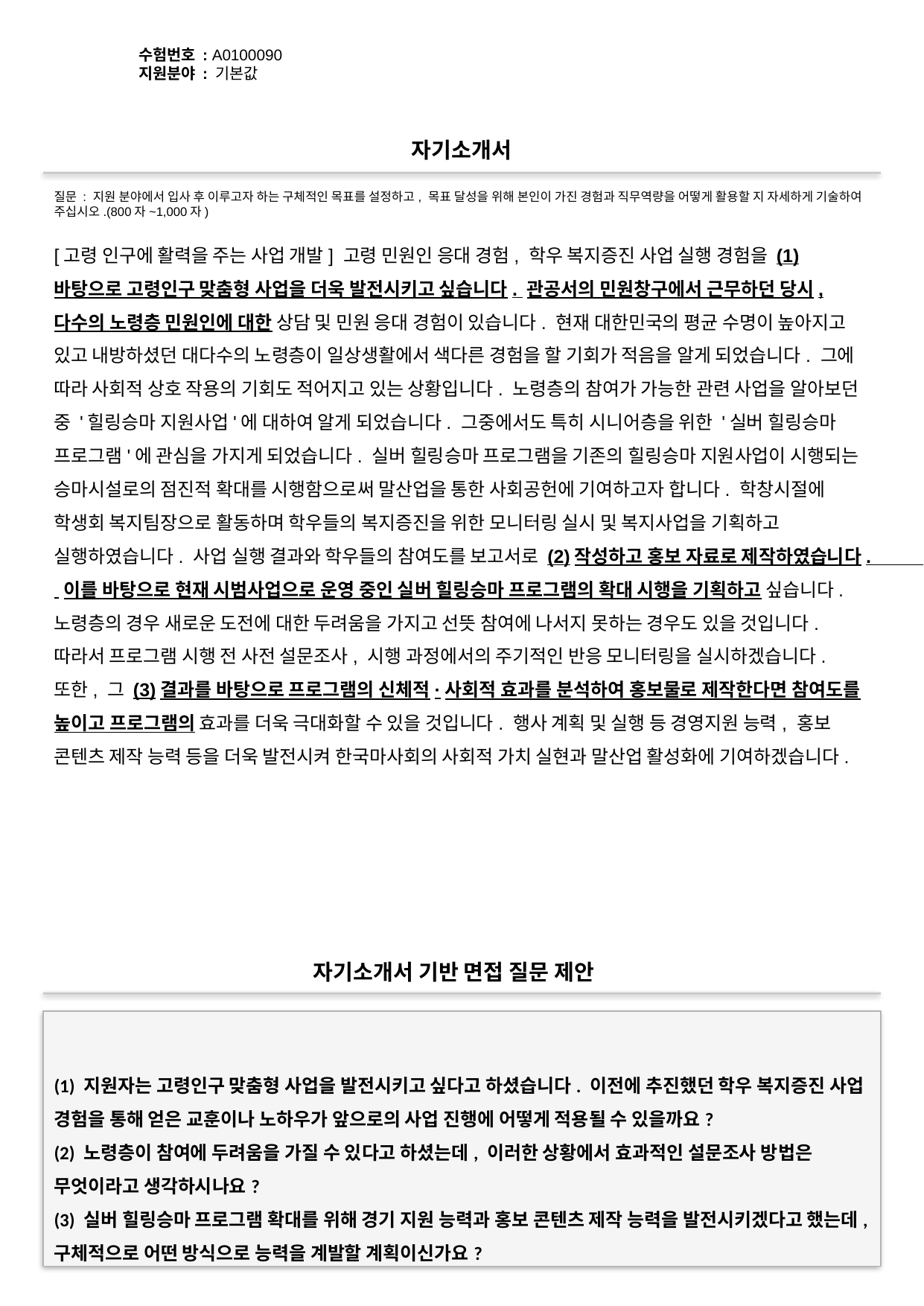

수험번호 : A0100090
지원분야 : 기본값
#

자기소개서

질문 : 지원 분야에서 입사 후 이루고자 하는 구체적인 목표를 설정하고, 목표 달성을 위해 본인이 가진 경험과 직무역량을 어떻게 활용할 지 자세하게 기술하여 주십시오.(800자~1,000자)

[고령 인구에 활력을 주는 사업 개발] 고령 민원인 응대 경험, 학우 복지증진 사업 실행 경험을 (1)바탕으로 고령인구 맞춤형 사업을 더욱 발전시키고 싶습니다. 관공서의 민원창구에서 근무하던 당시, 다수의 노령층 민원인에 대한 상담 및 민원 응대 경험이 있습니다. 현재 대한민국의 평균 수명이 높아지고 있고 내방하셨던 대다수의 노령층이 일상생활에서 색다른 경험을 할 기회가 적음을 알게 되었습니다. 그에 따라 사회적 상호 작용의 기회도 적어지고 있는 상황입니다. 노령층의 참여가 가능한 관련 사업을 알아보던 중 '힐링승마 지원사업'에 대하여 알게 되었습니다. 그중에서도 특히 시니어층을 위한 '실버 힐링승마 프로그램'에 관심을 가지게 되었습니다. 실버 힐링승마 프로그램을 기존의 힐링승마 지원사업이 시행되는 승마시설로의 점진적 확대를 시행함으로써 말산업을 통한 사회공헌에 기여하고자 합니다. 학창시절에 학생회 복지팀장으로 활동하며 학우들의 복지증진을 위한 모니터링 실시 및 복지사업을 기획하고 실행하였습니다. 사업 실행 결과와 학우들의 참여도를 보고서로 (2)작성하고 홍보 자료로 제작하였습니다. 이를 바탕으로 현재 시범사업으로 운영 중인 실버 힐링승마 프로그램의 확대 시행을 기획하고 싶습니다. 노령층의 경우 새로운 도전에 대한 두려움을 가지고 선뜻 참여에 나서지 못하는 경우도 있을 것입니다. 따라서 프로그램 시행 전 사전 설문조사, 시행 과정에서의 주기적인 반응 모니터링을 실시하겠습니다. 또한, 그 (3)결과를 바탕으로 프로그램의 신체적·사회적 효과를 분석하여 홍보물로 제작한다면 참여도를 높이고 프로그램의 효과를 더욱 극대화할 수 있을 것입니다. 행사 계획 및 실행 등 경영지원 능력, 홍보 콘텐츠 제작 능력 등을 더욱 발전시켜 한국마사회의 사회적 가치 실현과 말산업 활성화에 기여하겠습니다.

자기소개서 기반 면접 질문 제안

(1) 지원자는 고령인구 맞춤형 사업을 발전시키고 싶다고 하셨습니다. 이전에 추진했던 학우 복지증진 사업 경험을 통해 얻은 교훈이나 노하우가 앞으로의 사업 진행에 어떻게 적용될 수 있을까요?
(2) 노령층이 참여에 두려움을 가질 수 있다고 하셨는데, 이러한 상황에서 효과적인 설문조사 방법은 무엇이라고 생각하시나요?
(3) 실버 힐링승마 프로그램 확대를 위해 경기 지원 능력과 홍보 콘텐츠 제작 능력을 발전시키겠다고 했는데, 구체적으로 어떤 방식으로 능력을 계발할 계획이신가요?